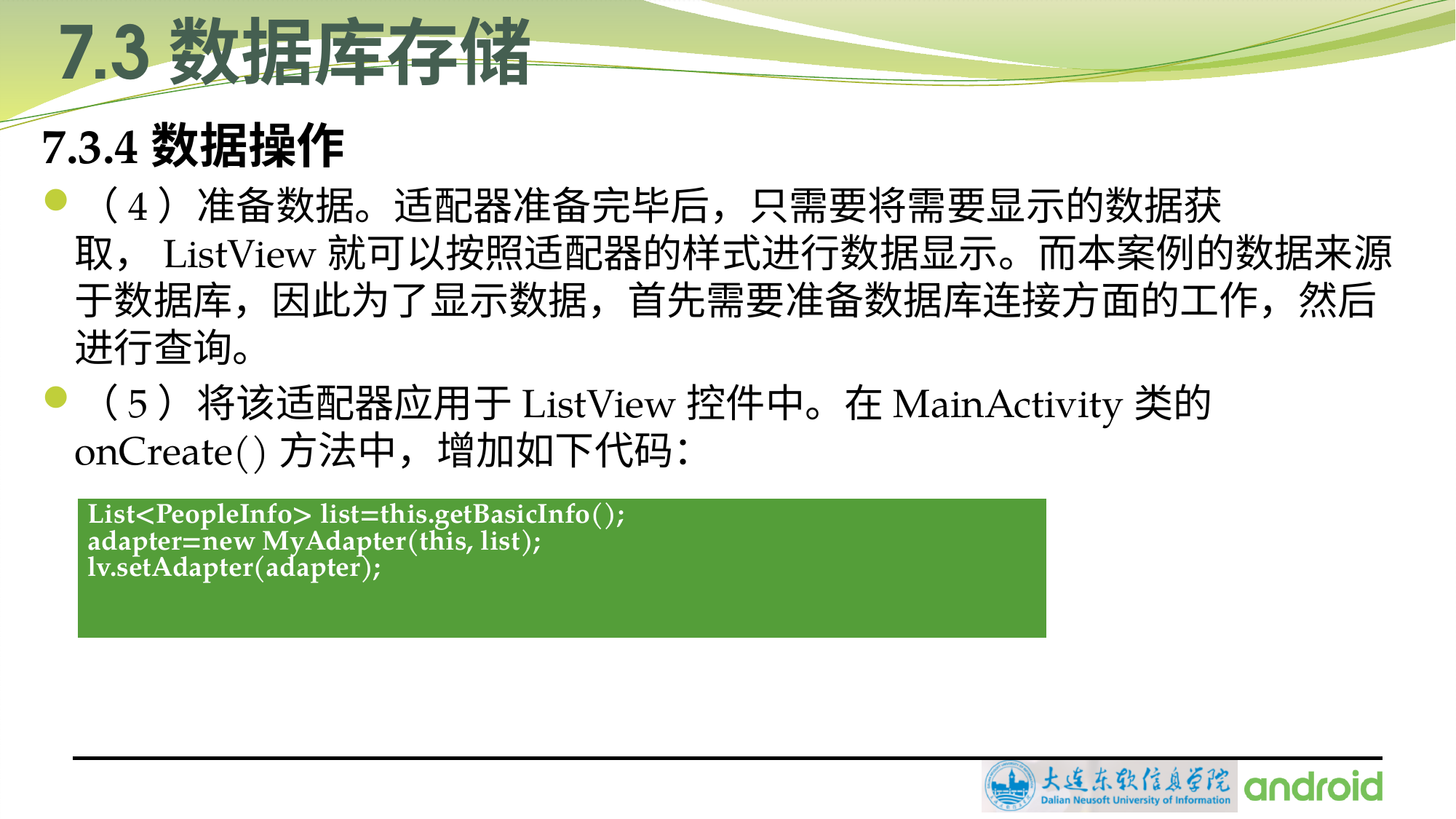

# 7.3数据库存储
7.3.4数据操作
（4）准备数据。适配器准备完毕后，只需要将需要显示的数据获取，ListView就可以按照适配器的样式进行数据显示。而本案例的数据来源于数据库，因此为了显示数据，首先需要准备数据库连接方面的工作，然后进行查询。
（5）将该适配器应用于ListView控件中。在MainActivity类的onCreate()方法中，增加如下代码：

| List<PeopleInfo> list=this.getBasicInfo(); adapter=new MyAdapter(this, list); lv.setAdapter(adapter); |
| --- |